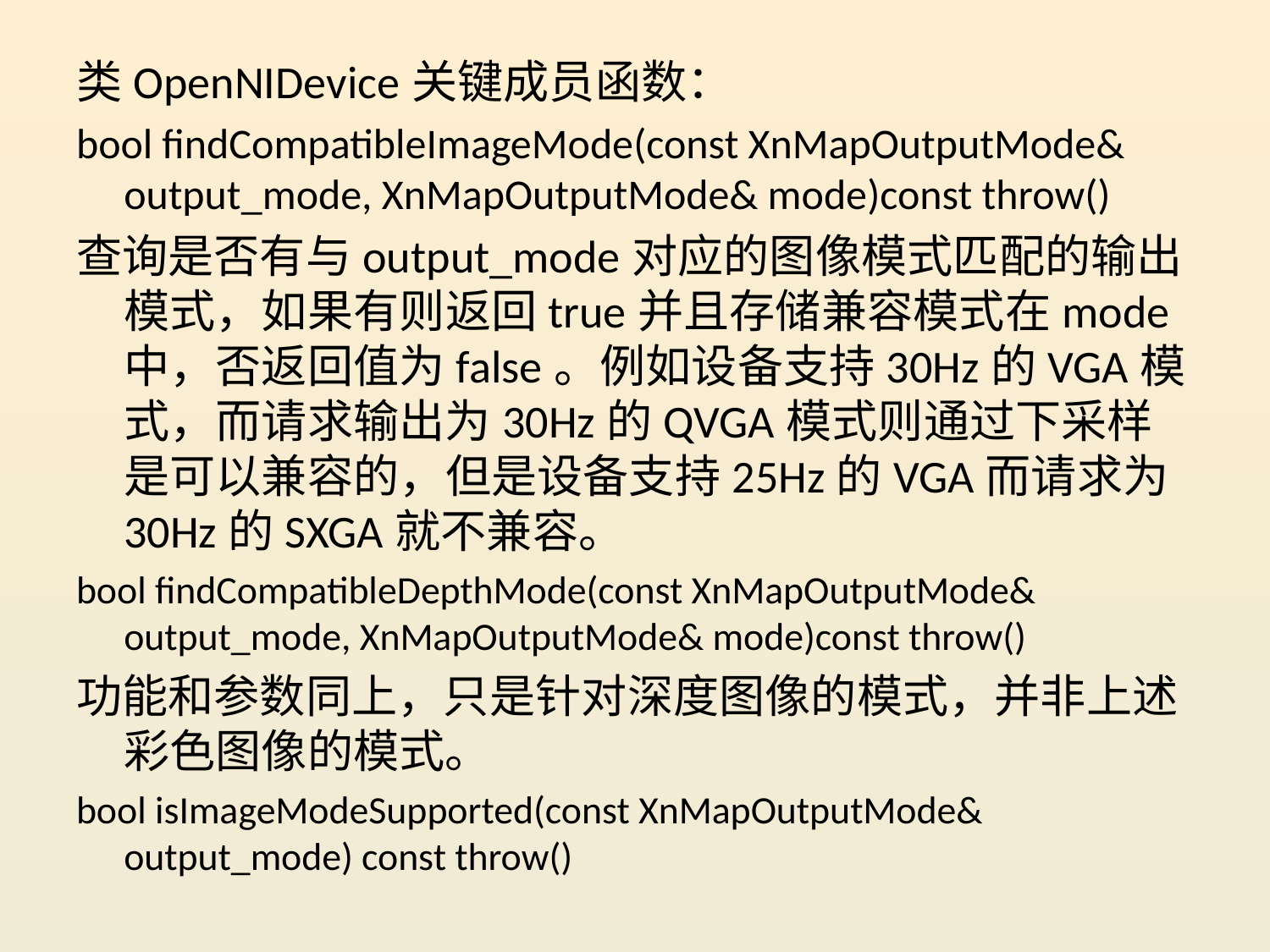

类OpenNIDevice关键成员函数：
bool findCompatibleImageMode(const XnMapOutputMode& output_mode, XnMapOutputMode& mode)const throw()
查询是否有与output_mode对应的图像模式匹配的输出模式，如果有则返回true并且存储兼容模式在mode中，否返回值为false。例如设备支持30Hz的VGA模式，而请求输出为30Hz的QVGA模式则通过下采样是可以兼容的，但是设备支持25Hz的VGA而请求为30Hz的SXGA就不兼容。
bool findCompatibleDepthMode(const XnMapOutputMode& output_mode, XnMapOutputMode& mode)const throw()
功能和参数同上，只是针对深度图像的模式，并非上述彩色图像的模式。
bool isImageModeSupported(const XnMapOutputMode& output_mode) const throw()